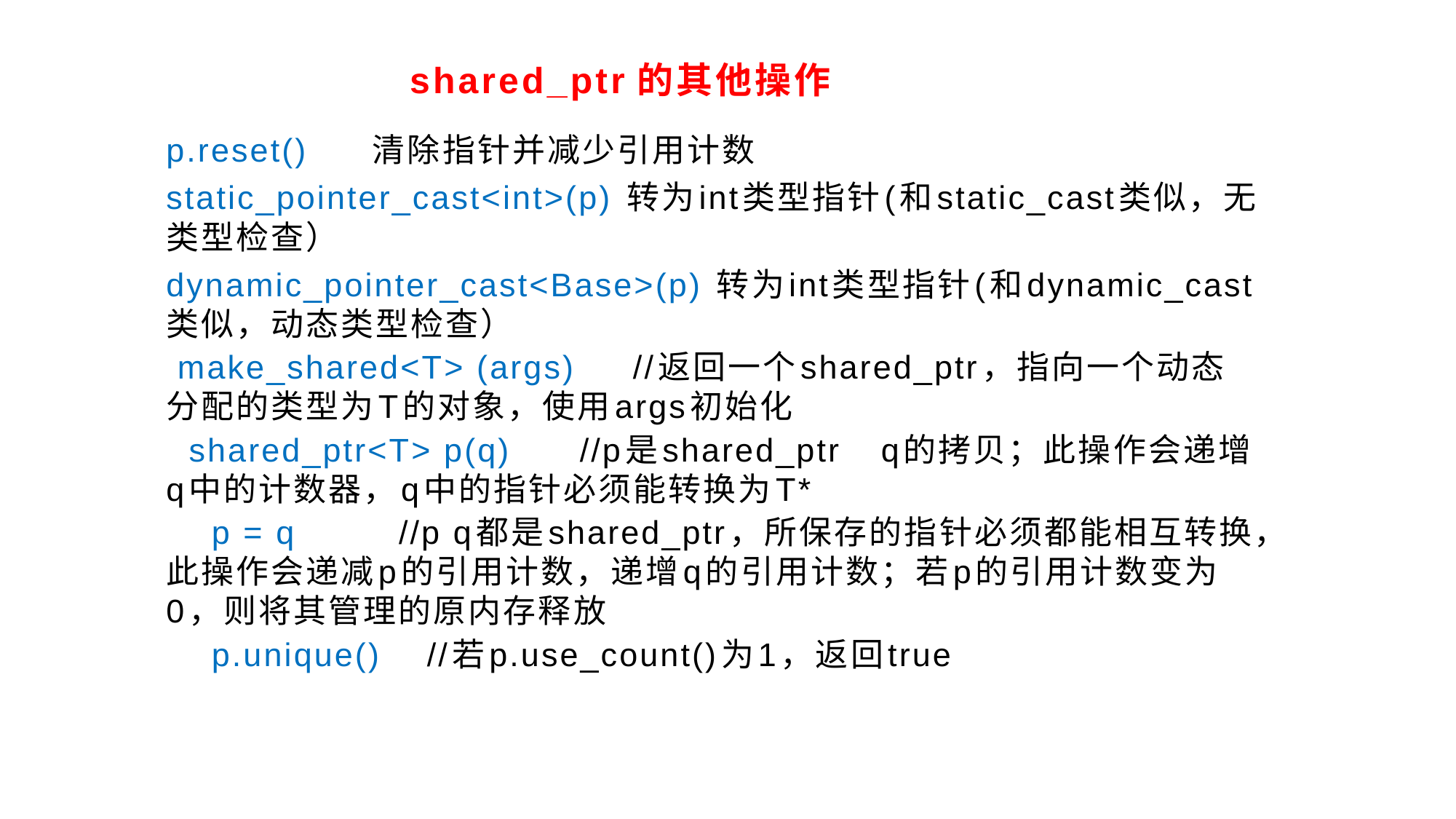

# shared_ptr的其他操作
p.reset()	     清除指针并减少引用计数
static_pointer_cast<int>(p) 转为int类型指针(和static_cast类似，无类型检查）
dynamic_pointer_cast<Base>(p) 转为int类型指针(和dynamic_cast类似，动态类型检查）
 make_shared<T> (args)     //返回一个shared_ptr，指向一个动态分配的类型为T的对象，使用args初始化
  shared_ptr<T> p(q)      //p是shared_ptr　q的拷贝；此操作会递增q中的计数器，q中的指针必须能转换为T*
    p = q         //p q都是shared_ptr，所保存的指针必须都能相互转换，此操作会递减p的引用计数，递增q的引用计数；若p的引用计数变为0，则将其管理的原内存释放
    p.unique()    //若p.use_count()为1，返回true

6